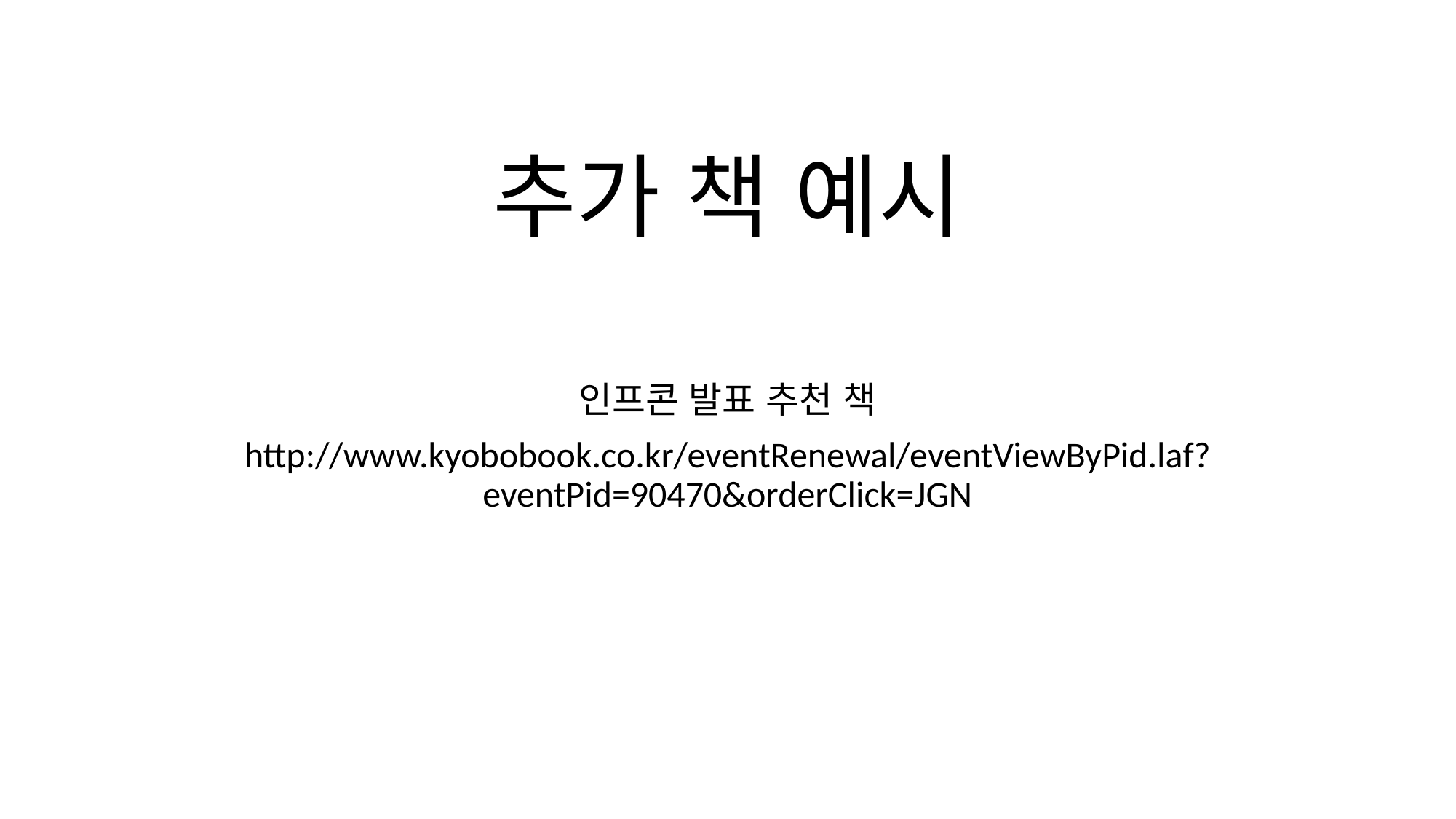

# 추가 책 예시

인프콘 발표 추천 책
http://www.kyobobook.co.kr/eventRenewal/eventViewByPid.laf?eventPid=90470&orderClick=JGN